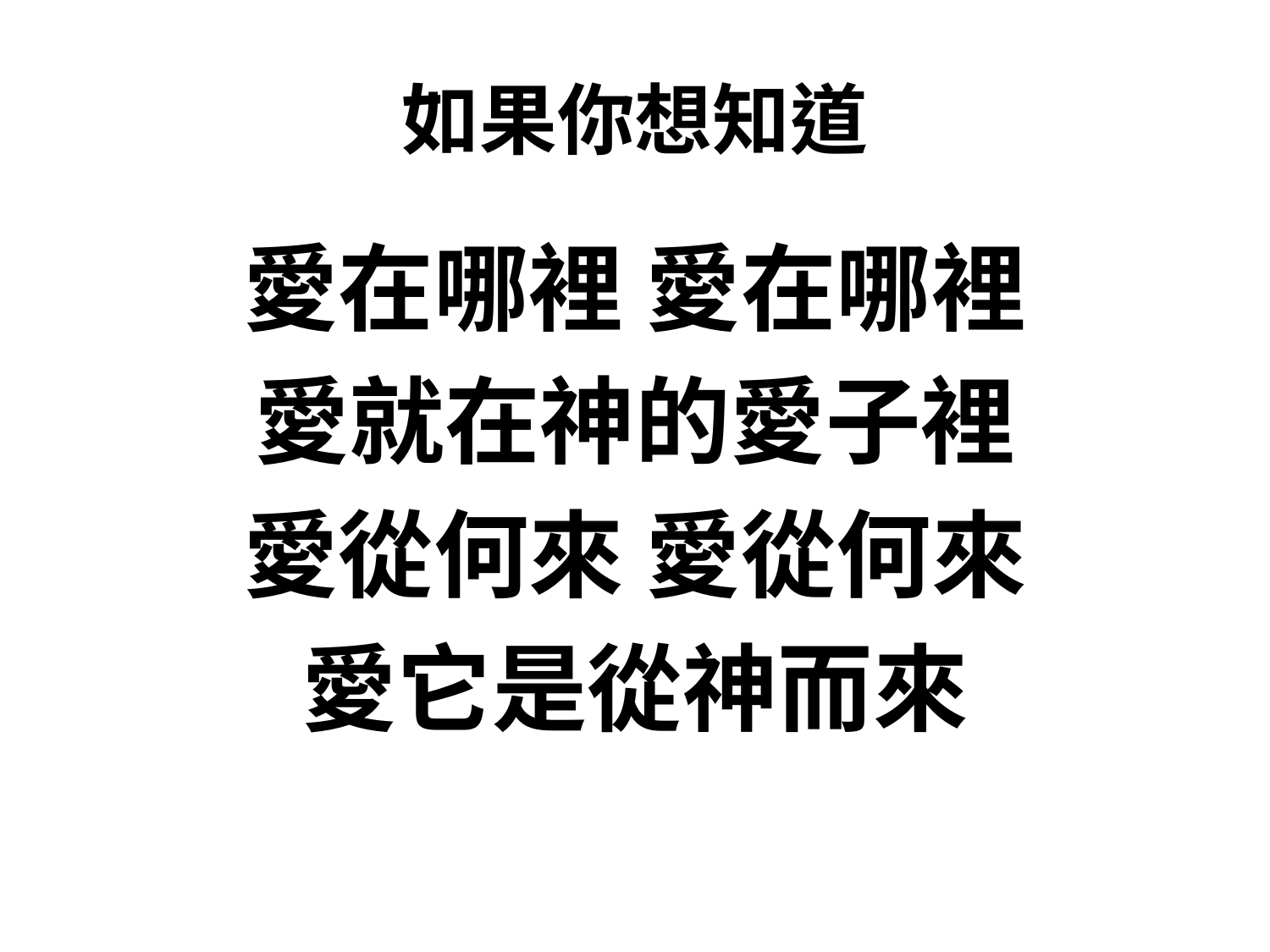

# 如果你想知道
愛在哪裡 愛在哪裡
愛就在神的愛子裡
愛從何來 愛從何來
愛它是從神而來